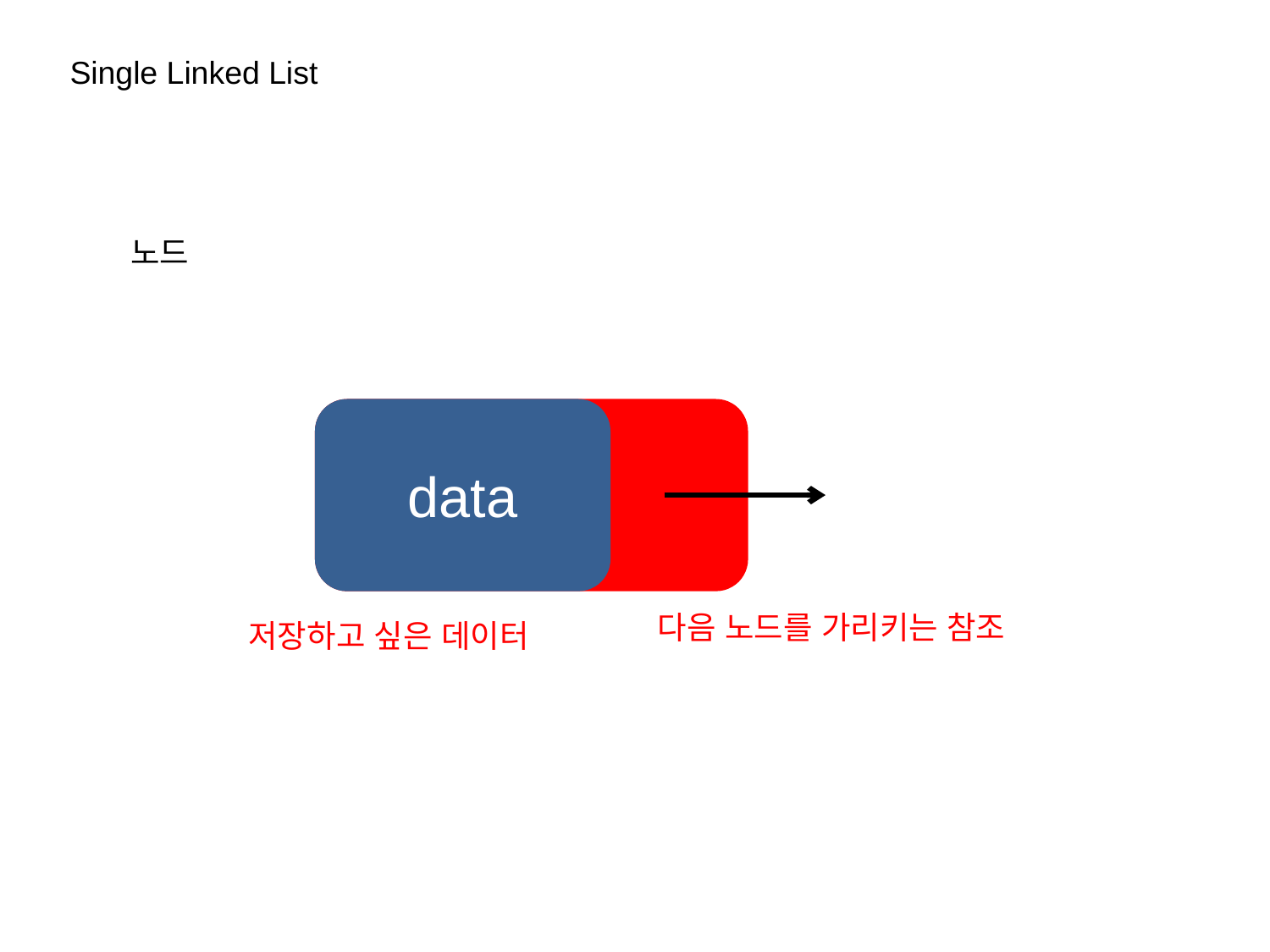

Single Linked List
노드

data
다음 노드를 가리키는 참조
저장하고 싶은 데이터